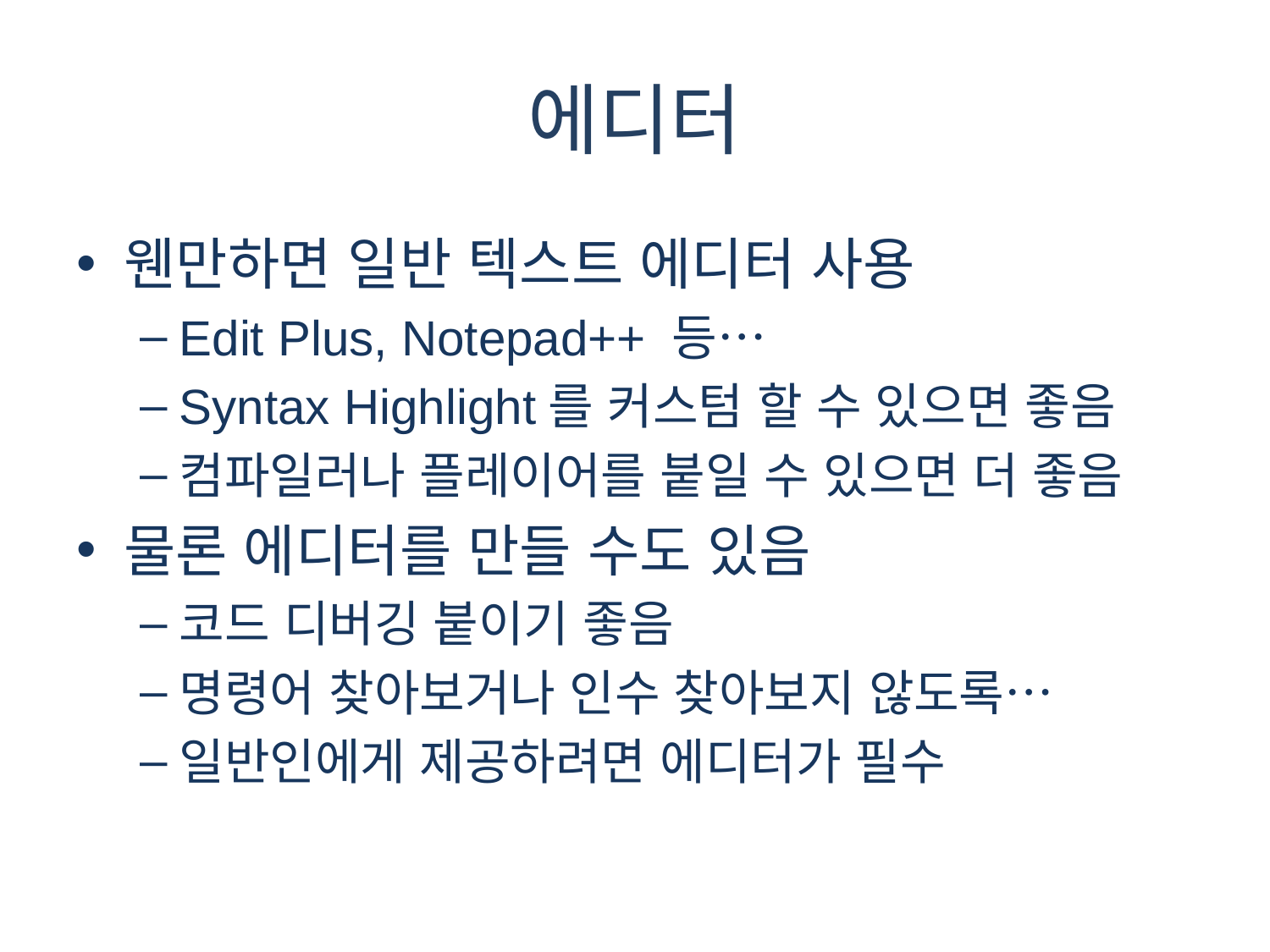

# 에디터
웬만하면 일반 텍스트 에디터 사용
Edit Plus, Notepad++ 등…
Syntax Highlight를 커스텀 할 수 있으면 좋음
컴파일러나 플레이어를 붙일 수 있으면 더 좋음
물론 에디터를 만들 수도 있음
코드 디버깅 붙이기 좋음
명령어 찾아보거나 인수 찾아보지 않도록…
일반인에게 제공하려면 에디터가 필수